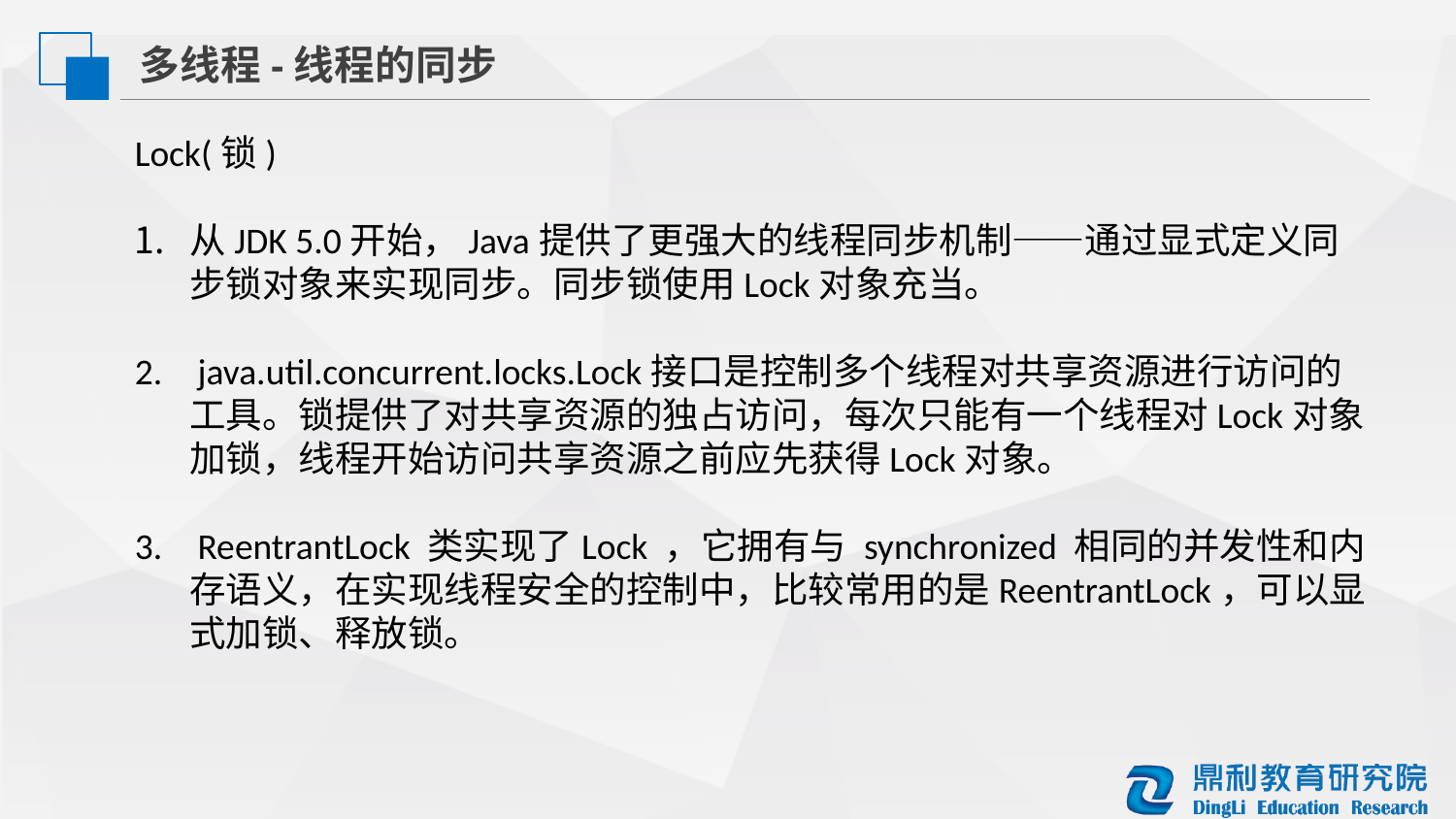

多线程-线程的同步
Lock(锁)

从JDK 5.0开始，Java提供了更强大的线程同步机制——通过显式定义同步锁对象来实现同步。同步锁使用Lock对象充当。

 java.util.concurrent.locks.Lock接口是控制多个线程对共享资源进行访问的 工具。锁提供了对共享资源的独占访问，每次只能有一个线程对Lock对象 加锁，线程开始访问共享资源之前应先获得Lock对象。

 ReentrantLock 类实现了Lock ，它拥有与 synchronized 相同的并发性和内存语义，在实现线程安全的控制中，比较常用的是ReentrantLock，可以显式加锁、释放锁。